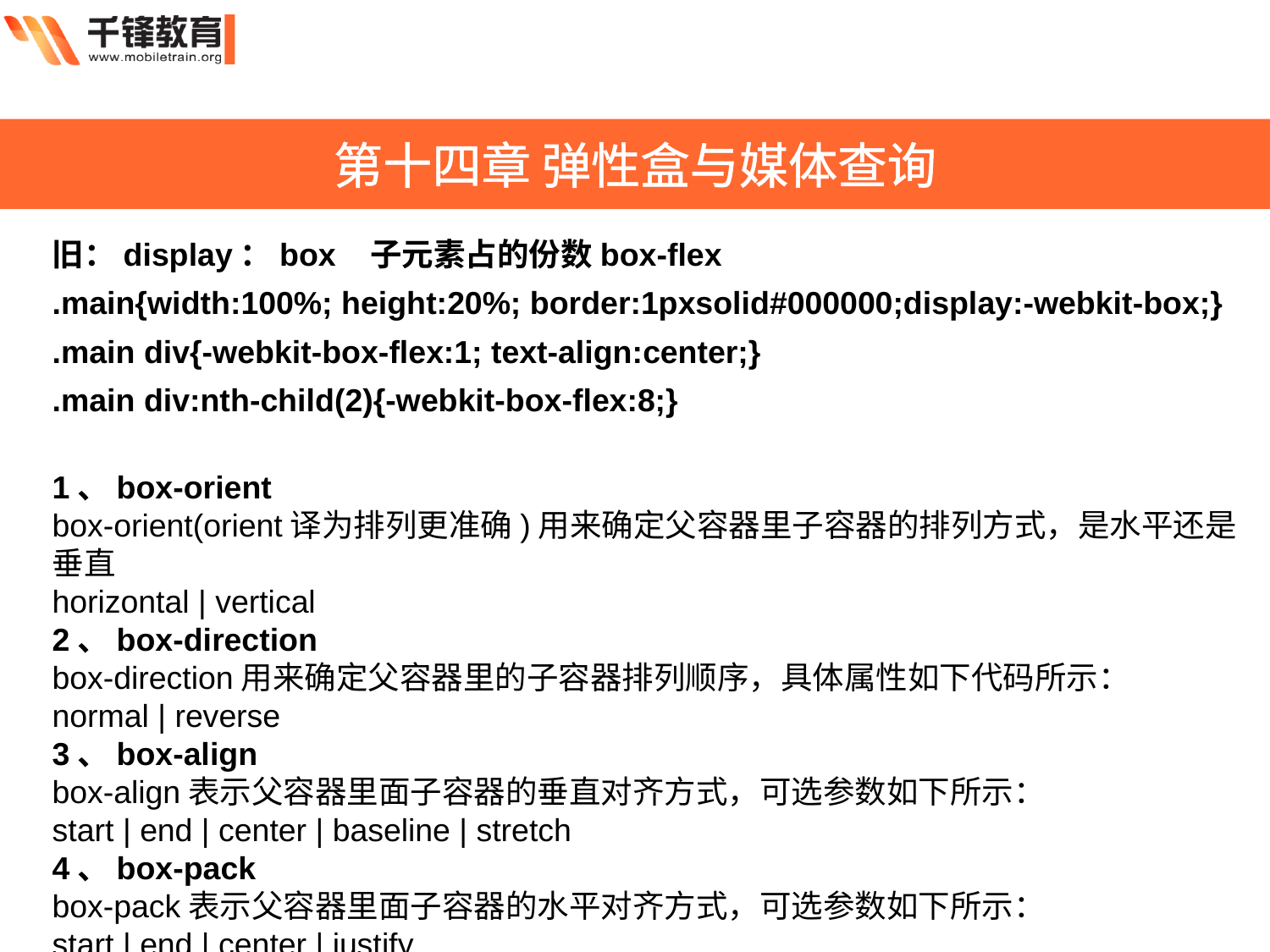

第十四章 弹性盒与媒体查询
旧：display：box   子元素占的份数box-flex
.main{width:100%; height:20%; border:1pxsolid#000000;display:-webkit-box;}
.main div{-webkit-box-flex:1; text-align:center;}
.main div:nth-child(2){-webkit-box-flex:8;}

1、box-orient
box-orient(orient译为排列更准确)用来确定父容器里子容器的排列方式，是水平还是垂直
horizontal | vertical
2、box-direction
box-direction用来确定父容器里的子容器排列顺序，具体属性如下代码所示：
normal | reverse
3、box-align
box-align表示父容器里面子容器的垂直对齐方式，可选参数如下所示：
start | end | center | baseline | stretch
4、box-pack
box-pack表示父容器里面子容器的水平对齐方式，可选参数如下所示：
start | end | center | justify